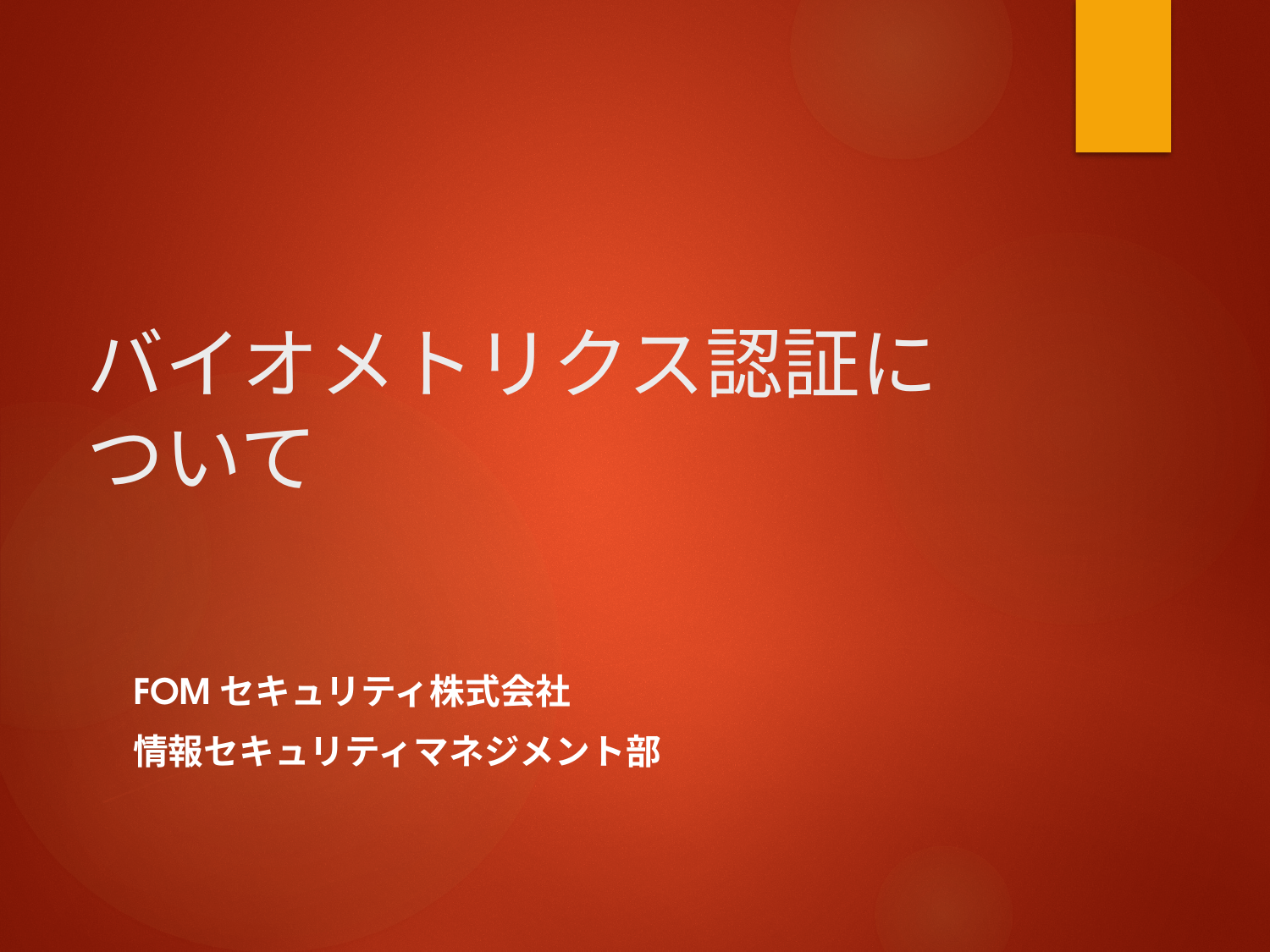

# バイオメトリクス認証について
FOMセキュリティ株式会社
情報セキュリティマネジメント部